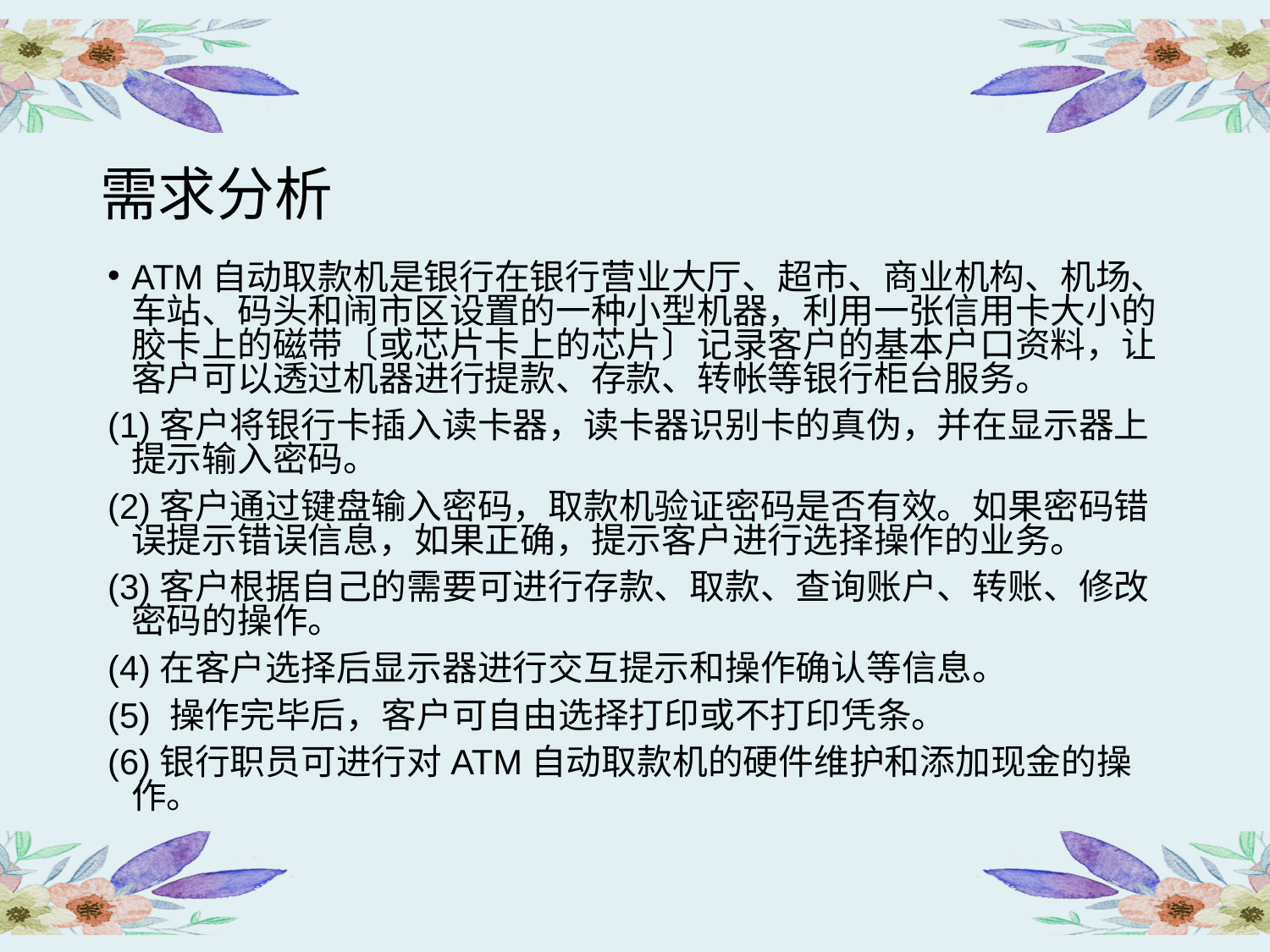

# 需求分析
ATM自动取款机是银行在银行营业大厅、超市、商业机构、机场、车站、码头和闹市区设置的一种小型机器，利用一张信用卡大小的胶卡上的磁带〔或芯片卡上的芯片〕记录客户的基本户口资料，让客户可以透过机器进行提款、存款、转帐等银行柜台服务。
(1)客户将银行卡插入读卡器，读卡器识别卡的真伪，并在显示器上提示输入密码。
(2)客户通过键盘输入密码，取款机验证密码是否有效。如果密码错误提示错误信息，如果正确，提示客户进行选择操作的业务。
(3)客户根据自己的需要可进行存款、取款、查询账户、转账、修改密码的操作。
(4)在客户选择后显示器进行交互提示和操作确认等信息。
(5) 操作完毕后，客户可自由选择打印或不打印凭条。
(6)银行职员可进行对ATM自动取款机的硬件维护和添加现金的操作。